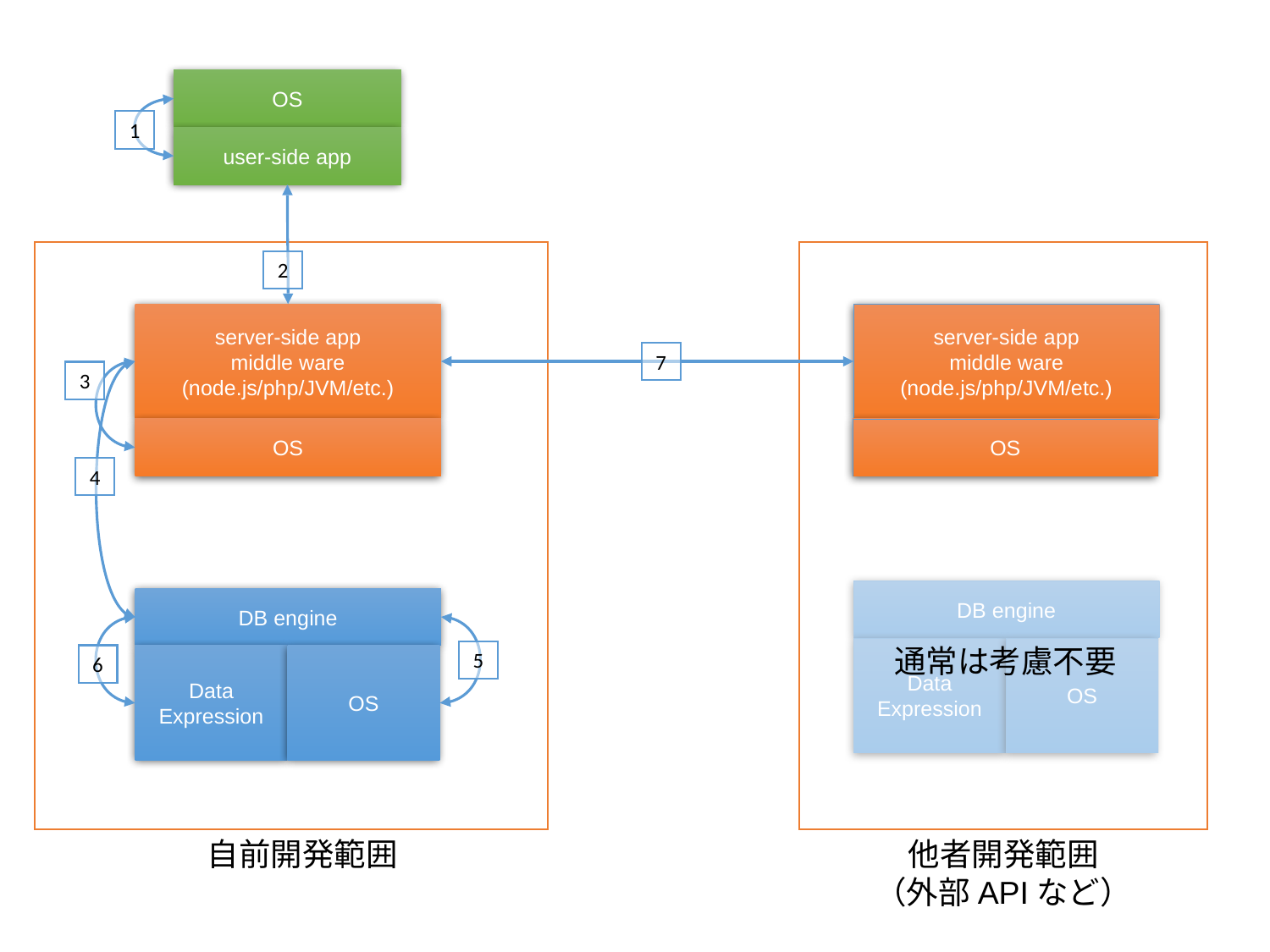

OS
1
user-side app

2
server-side app
middle ware
(node.js/php/JVM/etc.)
server-side app
middle ware
(node.js/php/JVM/etc.)
7
3
OS
OS
4
通常は考慮不要
DB engine
DB engine
OS
Data Expression
5
6
OS
Data Expression
自前開発範囲
他者開発範囲
（外部APIなど）